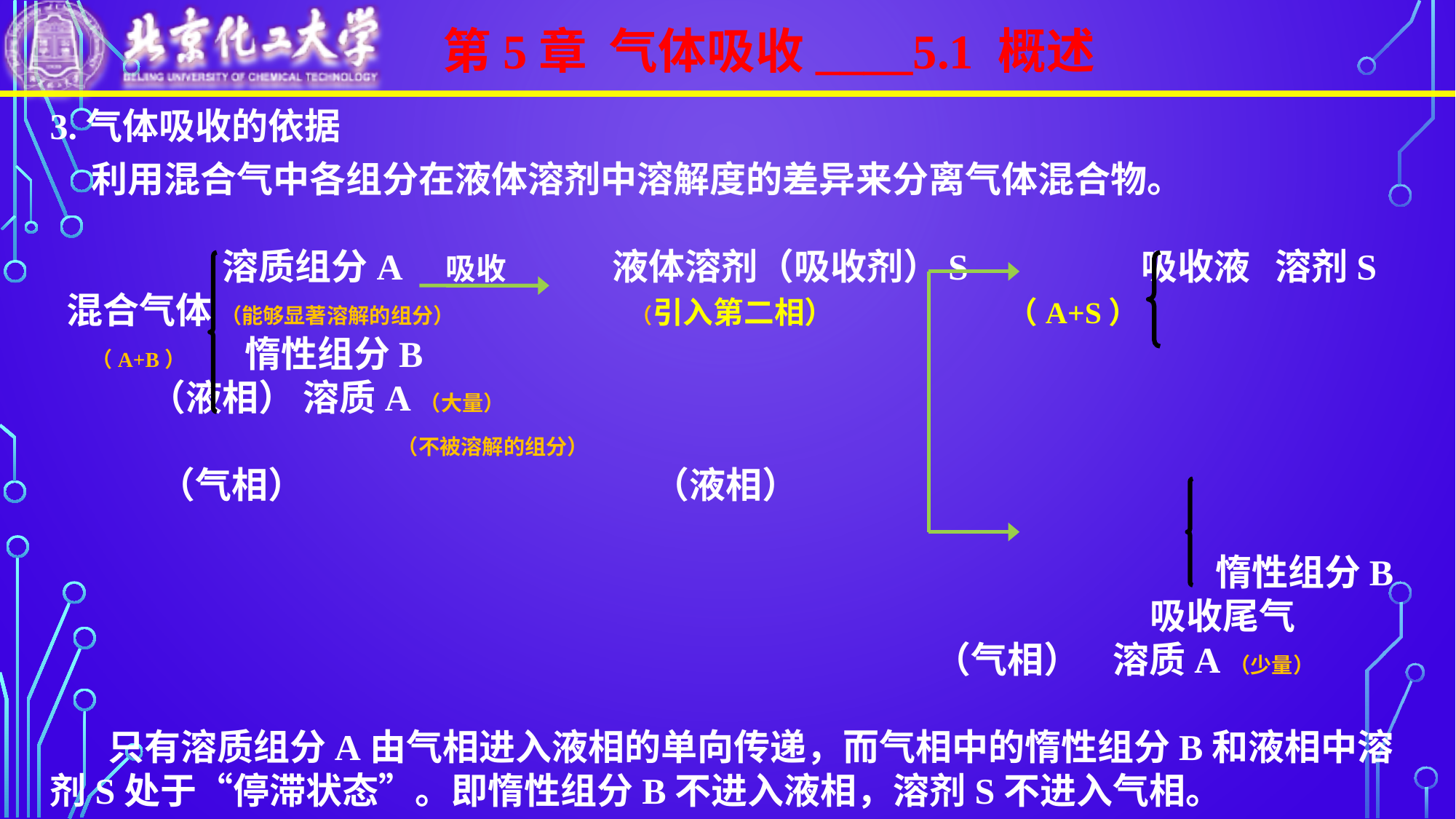

第5章  气体吸收____5.1 概述
3.气体吸收的依据
    利用混合气中各组分在液体溶剂中溶解度的差异来分离气体混合物。

                    溶质组分A    吸收  	  液体溶剂（吸收剂）S   		吸收液   溶剂S
 混合气体 （能够显著溶解的组分）                                    （引入第二相）                         （A+S）
    （A+B）          惰性组分B									                （液相） 溶质A（大量）
			   （不被溶解的组分）
           	（气相）       			       （液相）      			         																					                                                 惰性组分B		                                                                                                吸收尾气
                                                                                                           （气相）    溶质A（少量）

      只有溶质组分A由气相进入液相的单向传递，而气相中的惰性组分B和液相中溶剂S处于“停滞状态”。即惰性组分B不进入液相，溶剂S不进入气相。